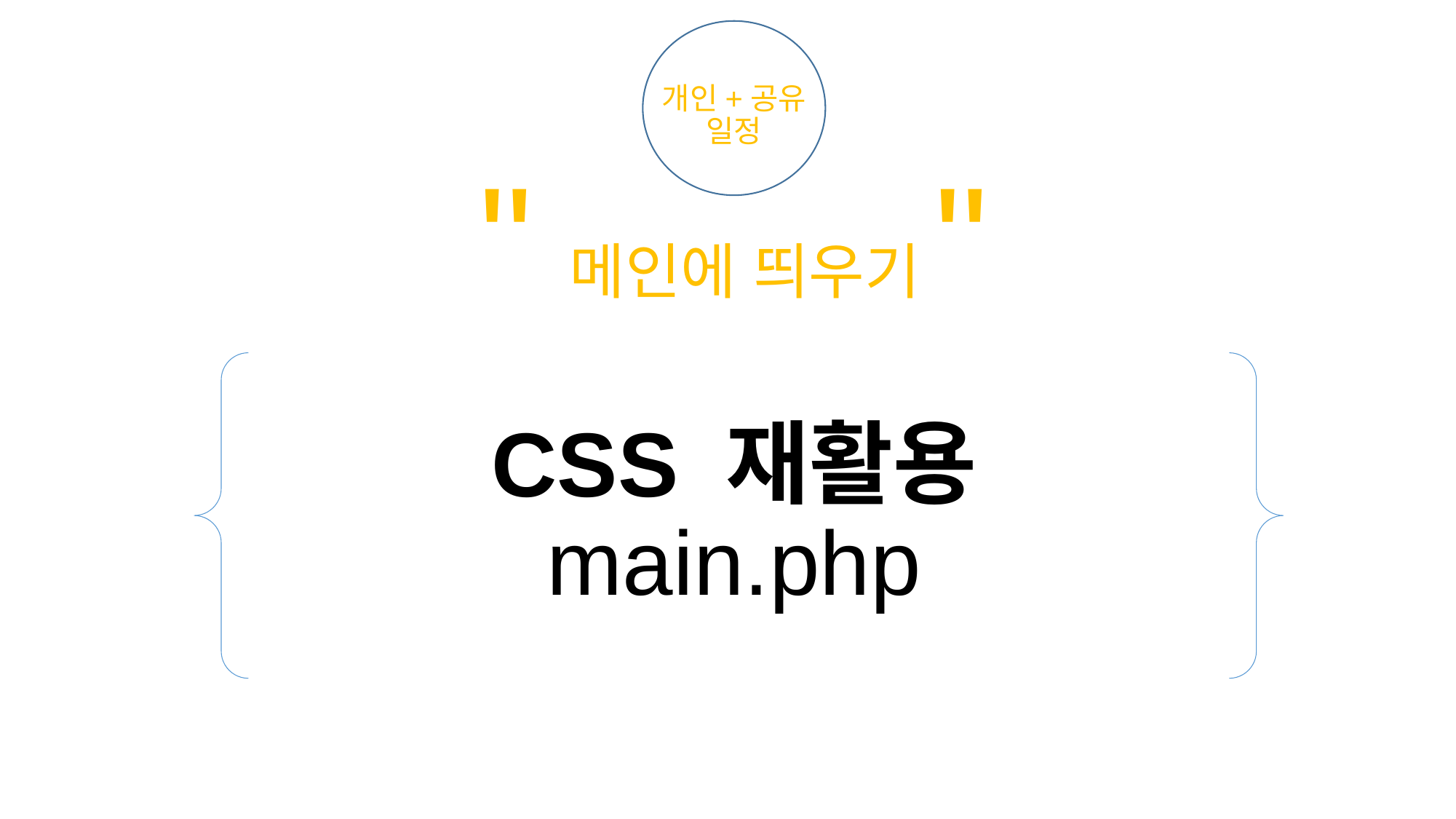

개인+공유
일정
"메인에 띄우기"

CSS 재활용
main.php